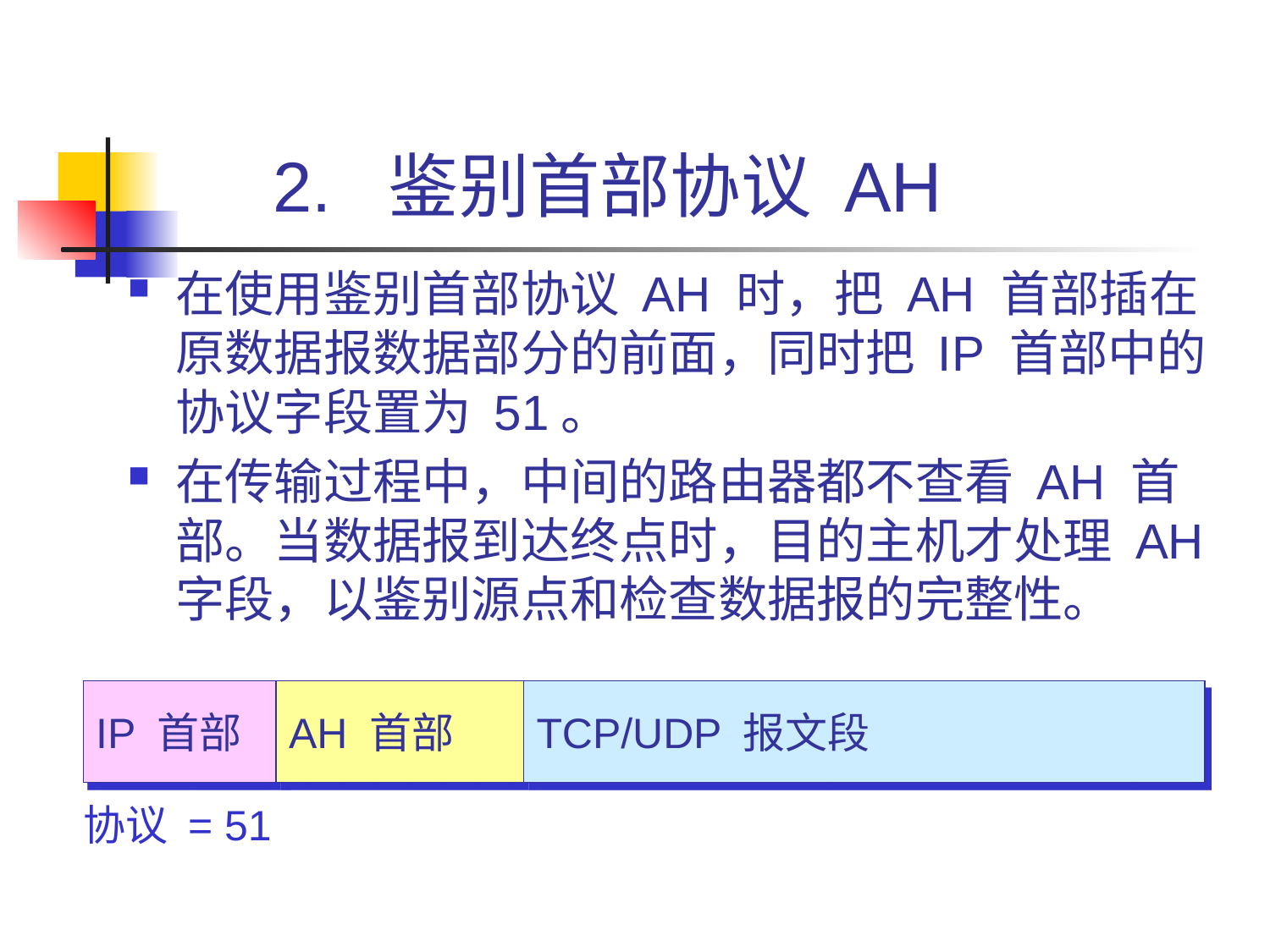

# 2.  鉴别首部协议 AH
在使用鉴别首部协议 AH 时，把 AH 首部插在原数据报数据部分的前面，同时把 IP 首部中的协议字段置为 51。
在传输过程中，中间的路由器都不查看 AH 首部。当数据报到达终点时，目的主机才处理 AH 字段，以鉴别源点和检查数据报的完整性。
IP 首部
AH 首部
TCP/UDP 报文段
协议 = 51